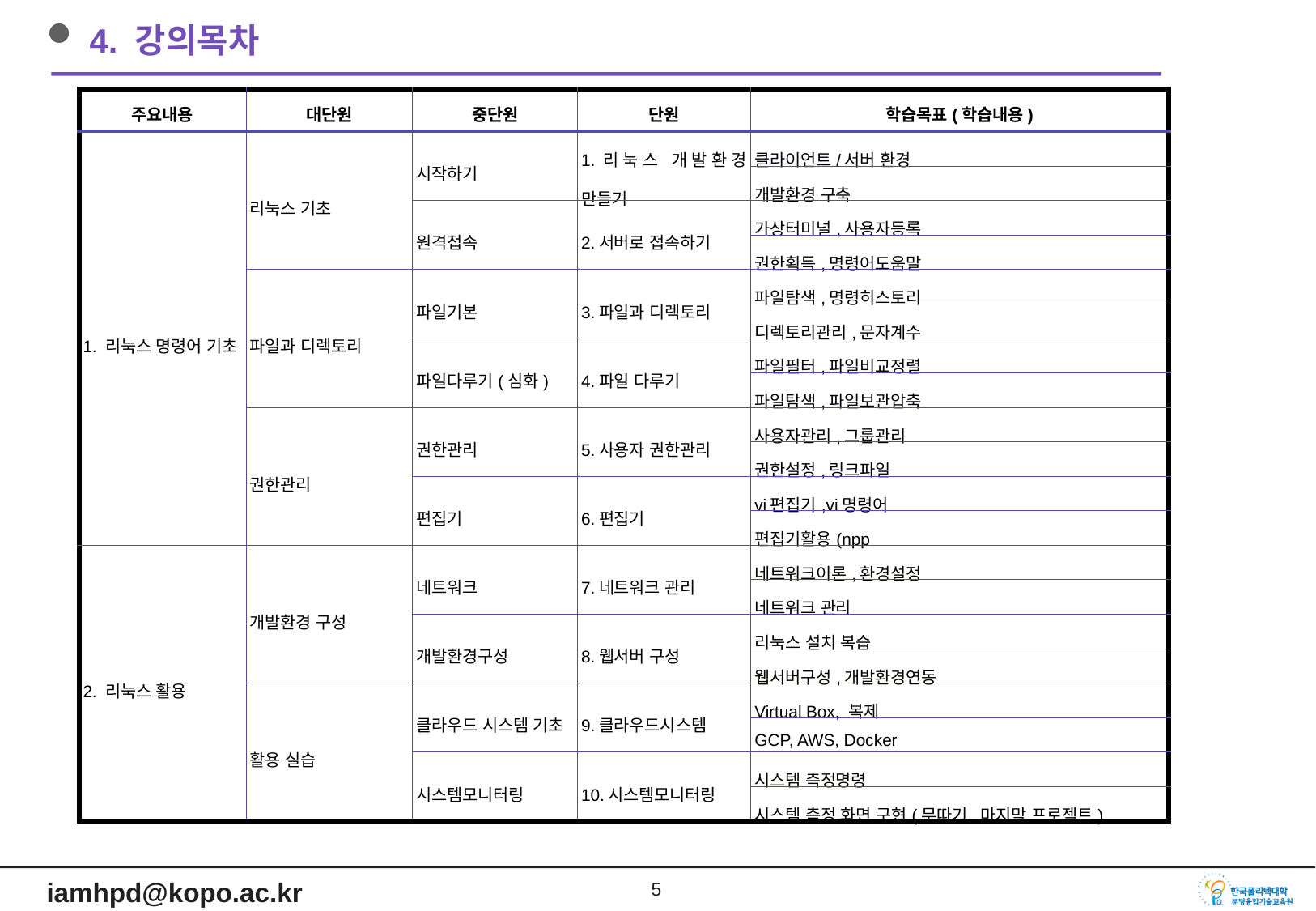

4. 강의목차
| 주요내용 | 대단원 | 중단원 | 단원 | 학습목표(학습내용) |
| --- | --- | --- | --- | --- |
| 1. 리눅스 명령어 기초 | 리눅스 기초 | 시작하기 | 1.리눅스 개발환경 만들기 | 클라이언트/서버 환경 |
|  |  |  |  | 개발환경 구축 |
|  |  | 원격접속 | 2.서버로 접속하기 | 가상터미널,사용자등록 |
|  |  |  |  | 권한획득,명령어도움말 |
|  | 파일과 디렉토리 | 파일기본 | 3.파일과 디렉토리 | 파일탐색,명령히스토리 |
|  |  |  |  | 디렉토리관리,문자계수 |
|  |  | 파일다루기(심화) | 4.파일 다루기 | 파일필터,파일비교정렬 |
|  |  |  |  | 파일탐색,파일보관압축 |
|  | 권한관리 | 권한관리 | 5.사용자 권한관리 | 사용자관리,그룹관리 |
|  |  |  |  | 권한설정,링크파일 |
|  |  | 편집기 | 6.편집기 | vi편집기,vi명령어 |
|  |  |  |  | 편집기활용(npp |
| 2. 리눅스 활용 | 개발환경 구성 | 네트워크 | 7.네트워크 관리 | 네트워크이론,환경설정 |
|  |  |  |  | 네트워크 관리 |
|  |  | 개발환경구성 | 8.웹서버 구성 | 리눅스 설치 복습 |
|  |  |  |  | 웹서버구성,개발환경연동 |
|  | 활용 실습 | 클라우드 시스템 기초 | 9.클라우드시스템 | Virtual Box, 복제 |
|  |  |  |  | GCP, AWS, Docker |
|  |  | 시스템모니터링 | 10.시스템모니터링 | 시스템 측정명령 |
|  |  |  |  | 시스템 측정 화면 구현(무따기,마지막 프로젝트) |
5